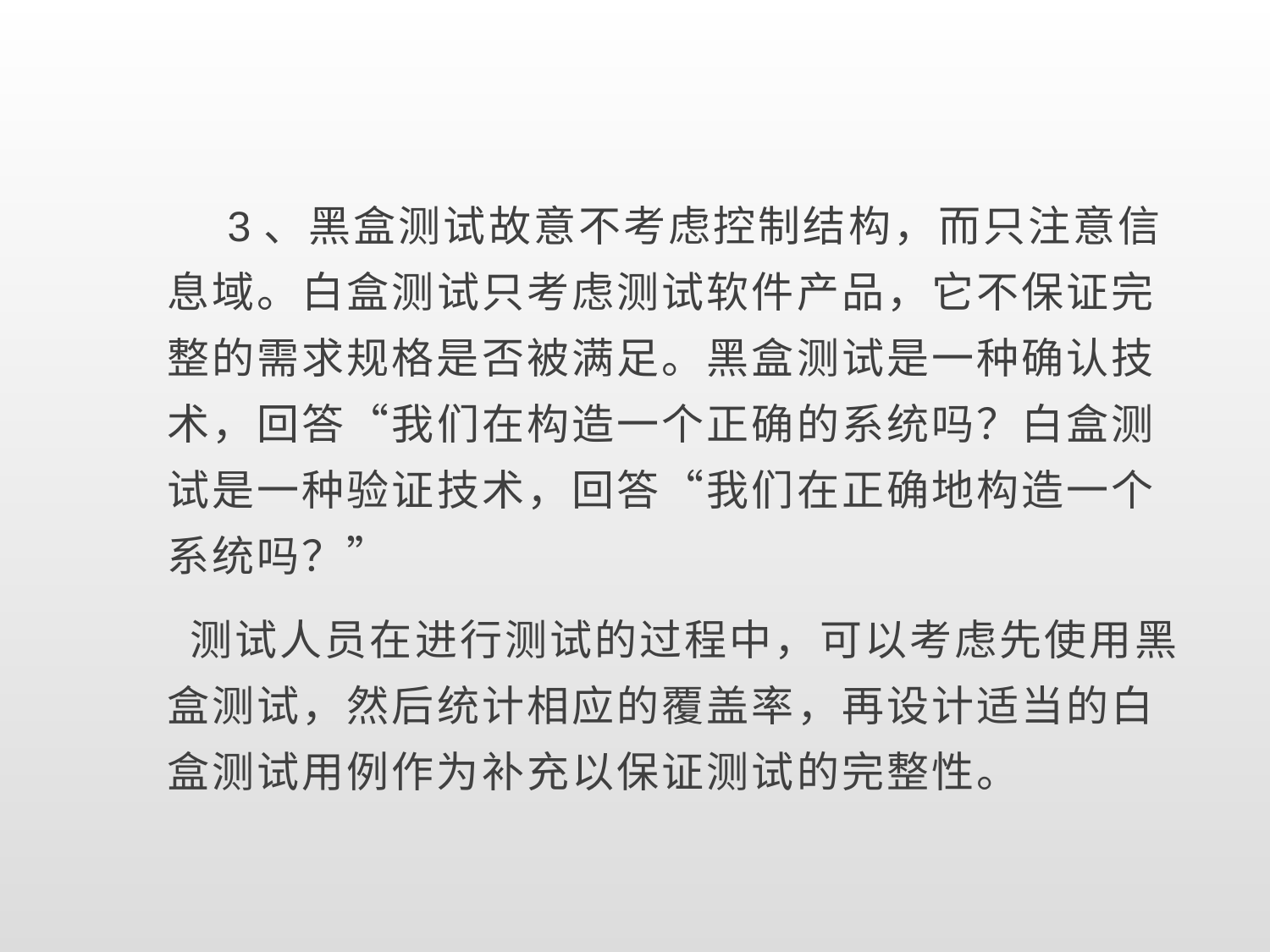

#
          3、黑盒测试故意不考虑控制结构，而只注意信息域。白盒测试只考虑测试软件产品，它不保证完整的需求规格是否被满足。黑盒测试是一种确认技术，回答“我们在构造一个正确的系统吗？白盒测试是一种验证技术，回答“我们在正确地构造一个系统吗？”
        测试人员在进行测试的过程中，可以考虑先使用黑盒测试，然后统计相应的覆盖率，再设计适当的白盒测试用例作为补充以保证测试的完整性。